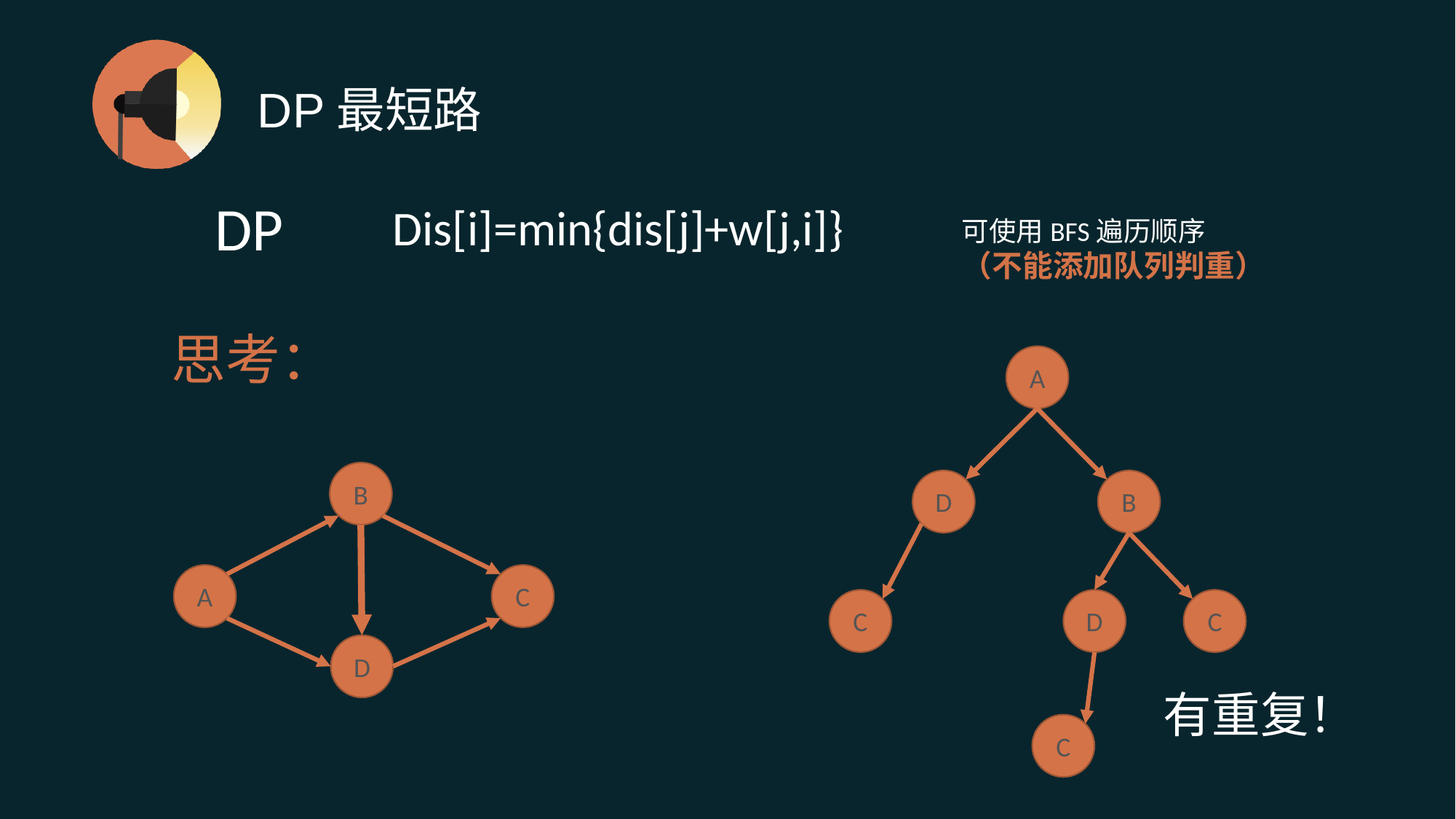

# DP最短路
DP
Dis[i]=min{dis[j]+w[j,i]}
可使用BFS遍历顺序
（不能添加队列判重）
思考：
A
B
D
B
A
C
C
D
C
D
有重复！
C